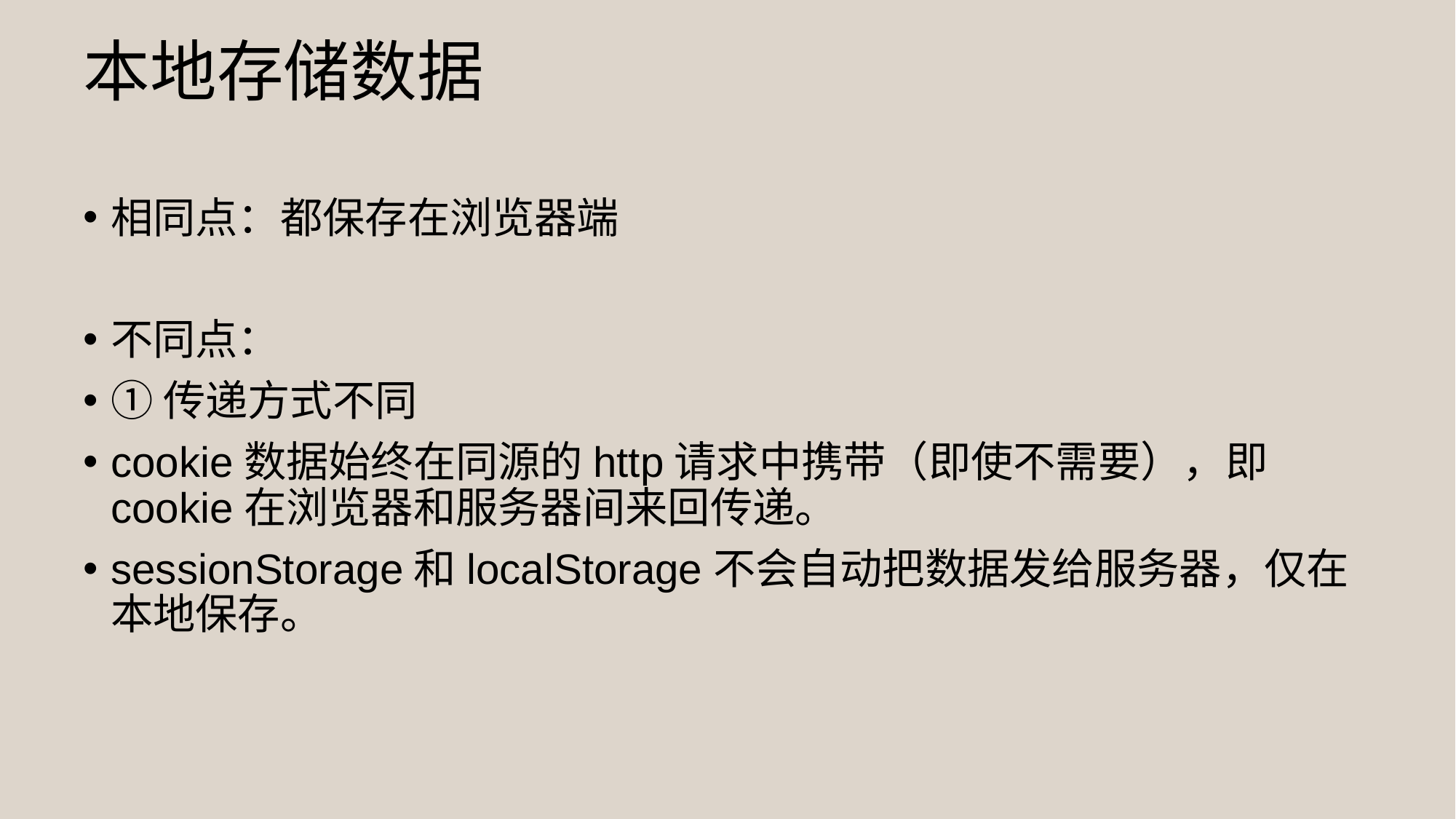

# 本地存储数据
相同点：都保存在浏览器端

不同点：
①传递方式不同
cookie数据始终在同源的http请求中携带（即使不需要），即cookie在浏览器和服务器间来回传递。
sessionStorage和localStorage不会自动把数据发给服务器，仅在本地保存。